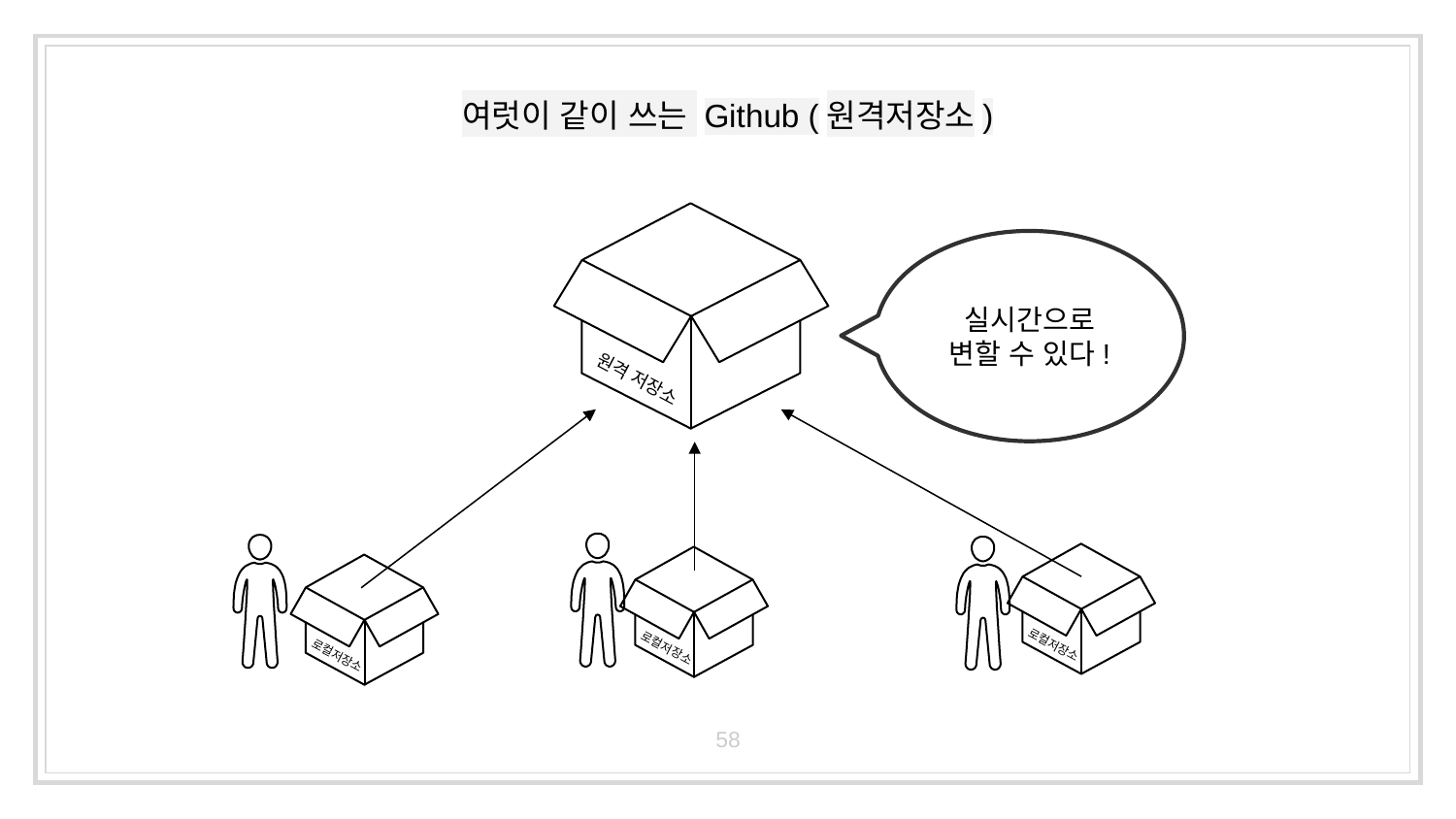

# 여럿이 같이 쓰는 Github (원격저장소)

원격 저장소
실시간으로
변할 수 있다!

로컬저장소

로컬저장소

로컬저장소
58